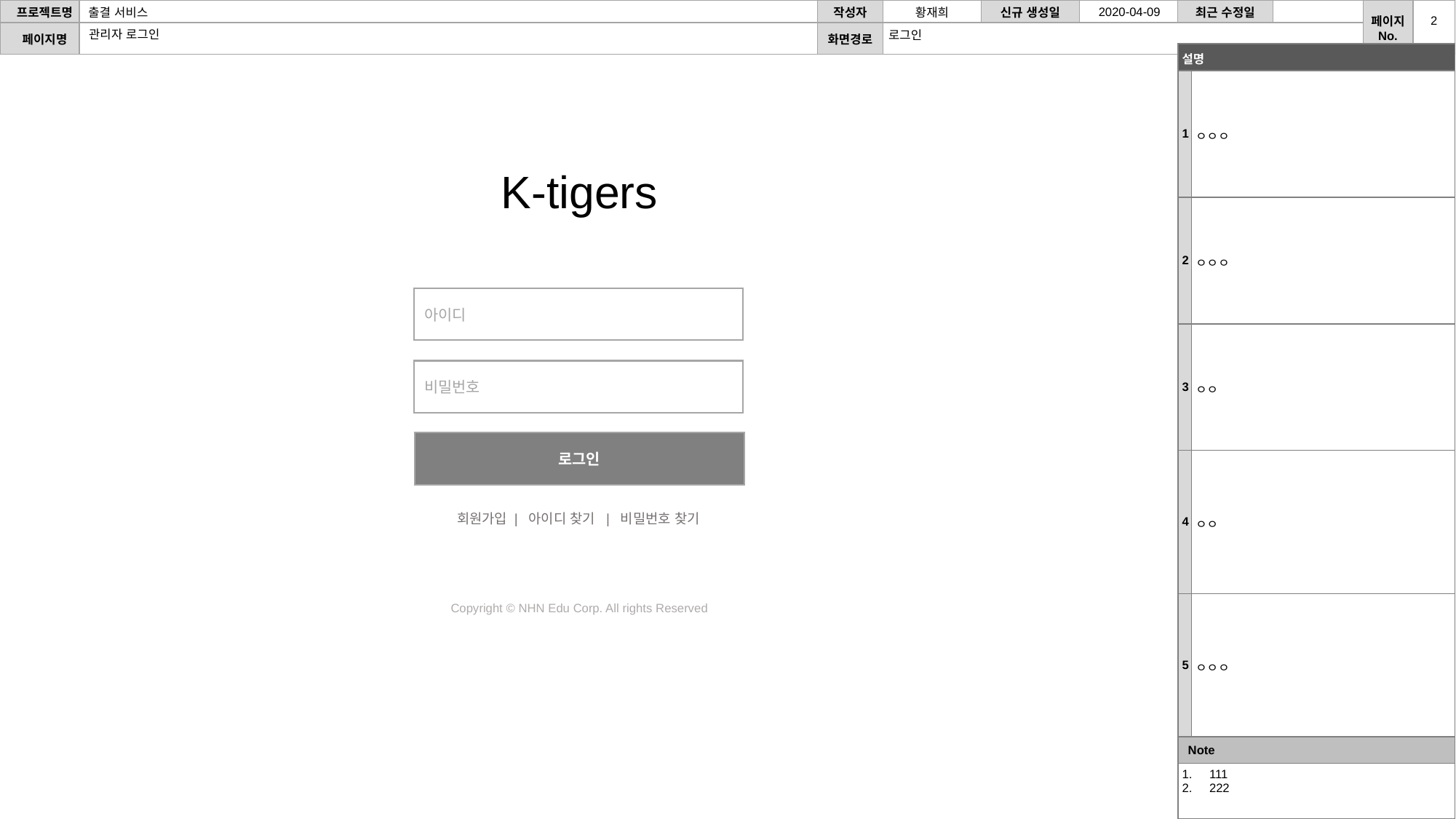

2020-04-09
2
관리자 로그인
로그인
| 설명 |  |
| --- | --- |
| 1 | ㅇㅇㅇ |
| 2 | ㅇㅇㅇ |
| 3 | ㅇㅇ |
| 4 | ㅇㅇ |
| 5 | ㅇㅇㅇ |
| Note |  |
| 111 222 |  |
K-tigers
아이디
비밀번호
로그인
회원가입 |  아이디 찾기  |  비밀번호 찾기
Copyright © NHN Edu Corp. All rights Reserved